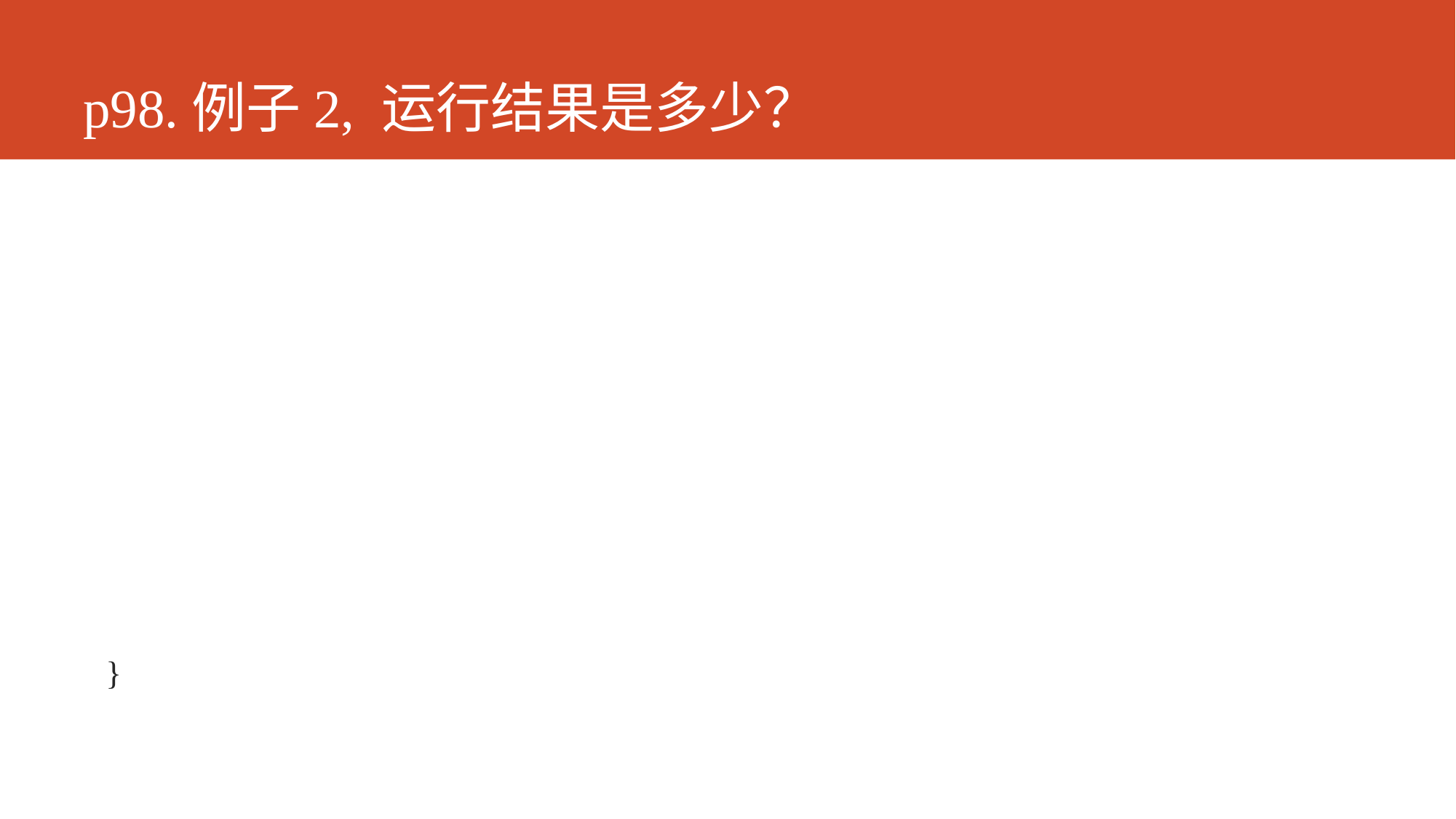

# p98.例子2, 运行结果是多少？
#include<iostream>
using namespace std;
int main(){
      int i=100, x=0, y=0;
      while( i>0 ){
             x = i%8;
             if (x = =1 ) y ++ ;
             I --;
       }
       cout <<y << endl;
}